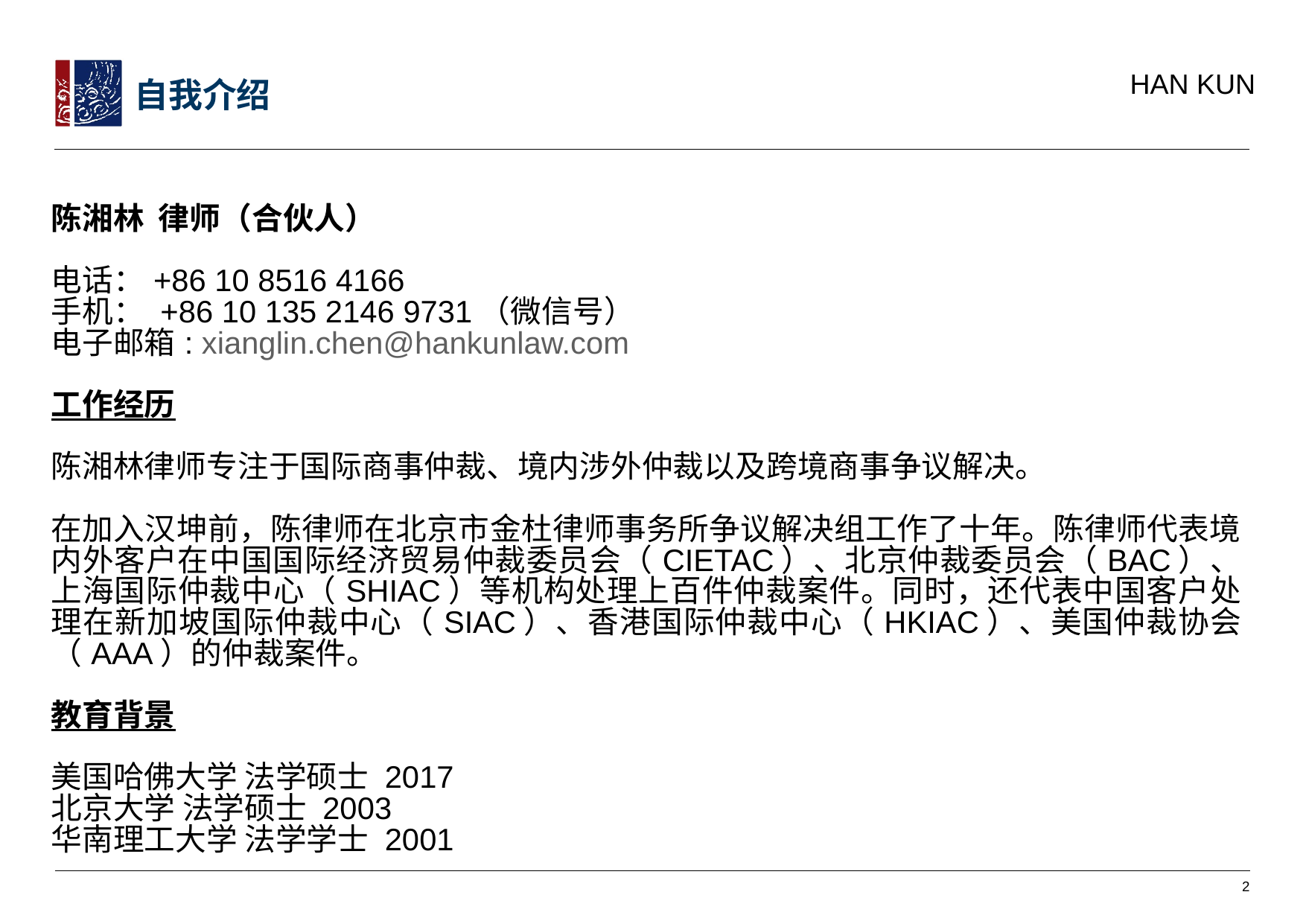

自我介绍
| 陈湘林 律师（合伙人） 电话：+86 10 8516 4166 手机： +86 10 135 2146 9731（微信号） 电子邮箱: xianglin.chen@hankunlaw.com 工作经历 陈湘林律师专注于国际商事仲裁、境内涉外仲裁以及跨境商事争议解决。 在加入汉坤前，陈律师在北京市金杜律师事务所争议解决组工作了十年。陈律师代表境内外客户在中国国际经济贸易仲裁委员会（CIETAC）、北京仲裁委员会（BAC）、上海国际仲裁中心（SHIAC）等机构处理上百件仲裁案件。同时，还代表中国客户处理在新加坡国际仲裁中心（SIAC）、香港国际仲裁中心（HKIAC）、美国仲裁协会（AAA）的仲裁案件。 教育背景 美国哈佛大学 法学硕士 2017 北京大学 法学硕士 2003 华南理工大学 法学学士 2001 |
| --- |